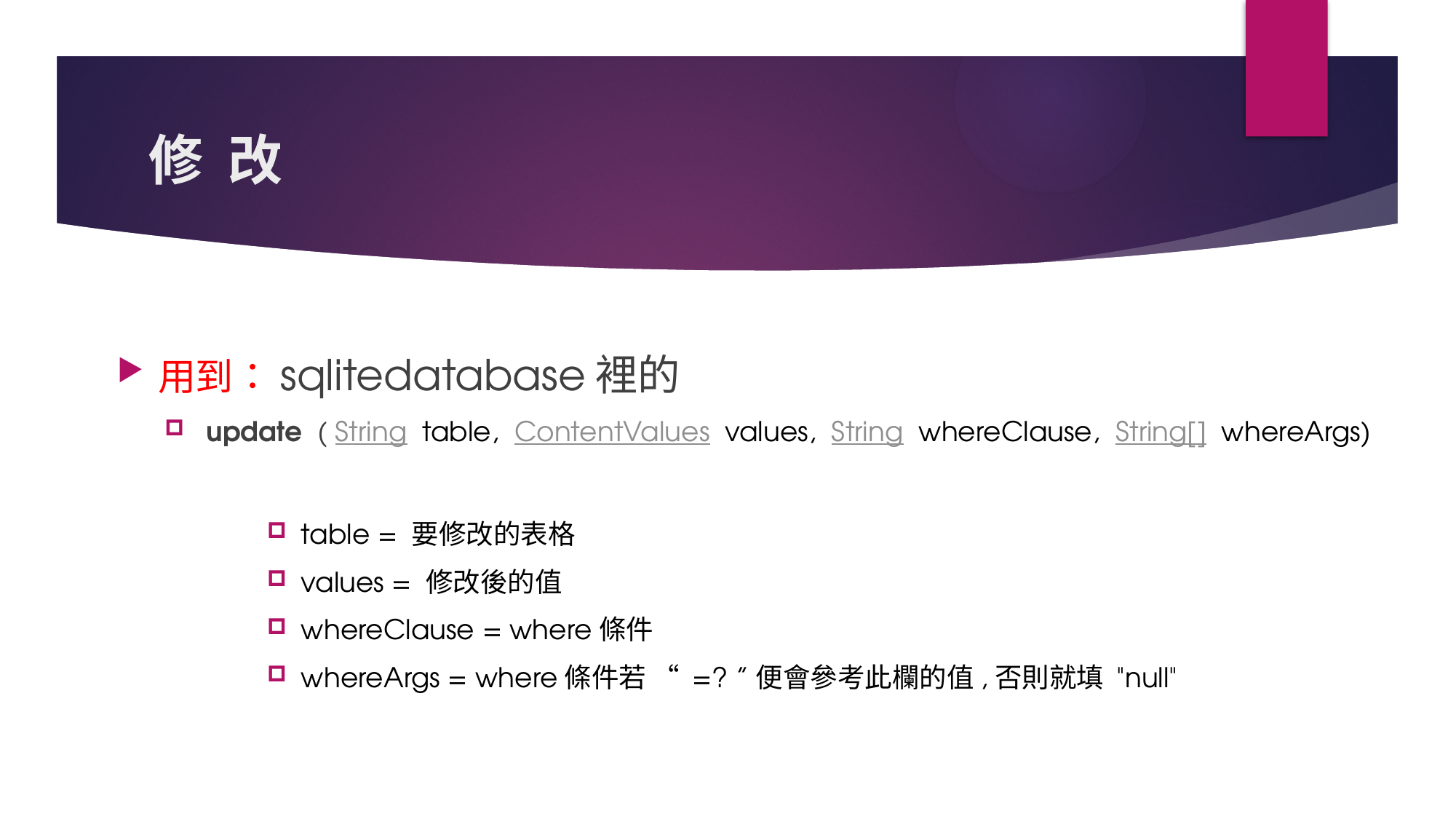

# 修  改
用到：sqlitedatabase裡的
 update  ( String  table,  ContentValues  ​​values,  String  whereClause,  String[]  whereArgs)

table = 要修改的表格
values = 修改後的值
whereClause = where條件
whereArgs = where條件若 “ =? ”便會參考此欄的值,否則就填 "null"